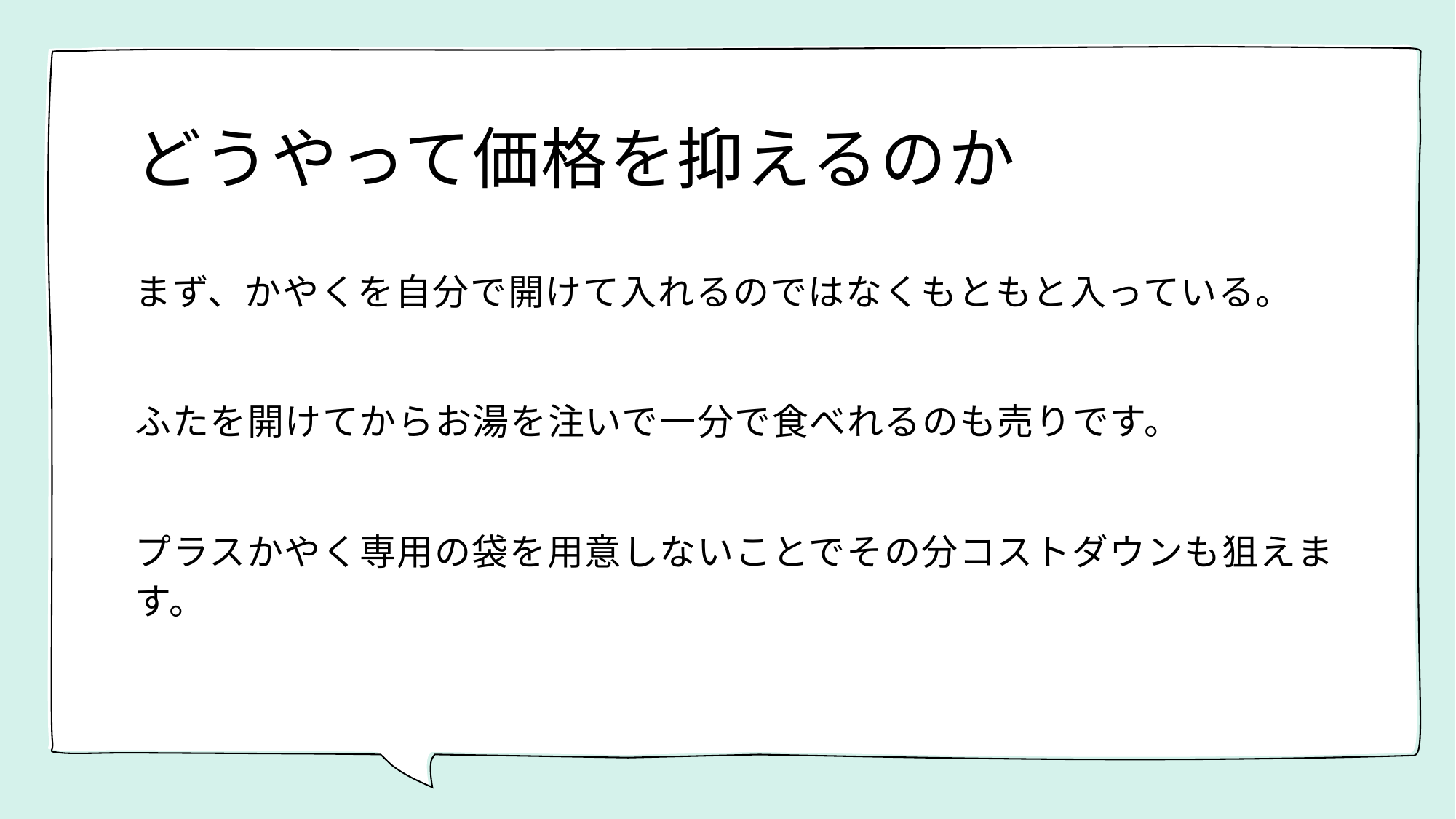

# どうやって価格を抑えるのか
まず、かやくを自分で開けて入れるのではなくもともと入っている。

ふたを開けてからお湯を注いで一分で食べれるのも売りです。

プラスかやく専用の袋を用意しないことでその分コストダウンも狙えます。